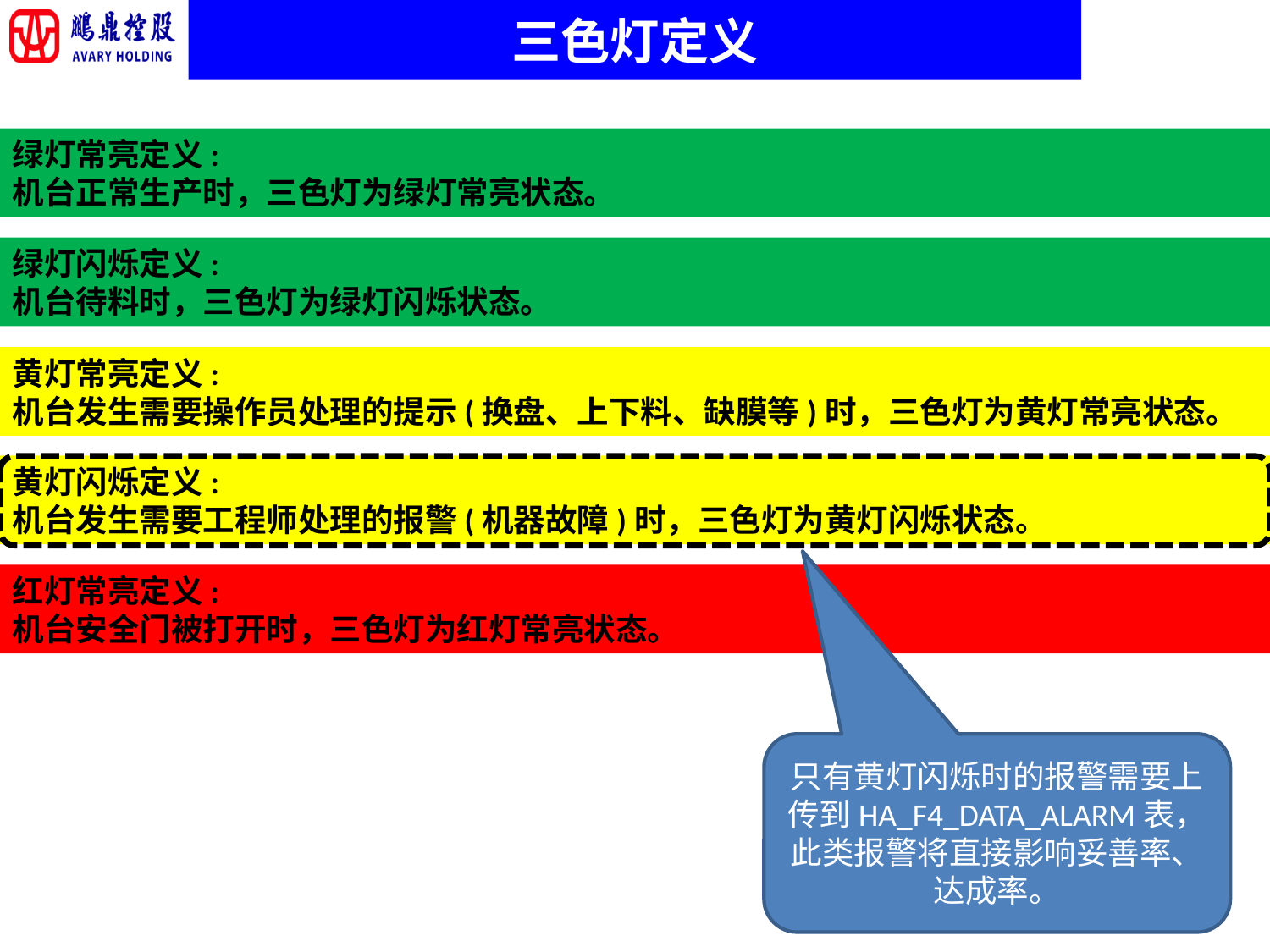

三色灯定义
绿灯常亮定义:
机台正常生产时，三色灯为绿灯常亮状态。
绿灯闪烁定义:
机台待料时，三色灯为绿灯闪烁状态。
黄灯常亮定义:
机台发生需要操作员处理的提示(换盘、上下料、缺膜等)时，三色灯为黄灯常亮状态。
黄灯闪烁定义:
机台发生需要工程师处理的报警(机器故障)时，三色灯为黄灯闪烁状态。

红灯常亮定义:
机台安全门被打开时，三色灯为红灯常亮状态。
只有黄灯闪烁时的报警需要上传到HA_F4_DATA_ALARM表，此类报警将直接影响妥善率、达成率。